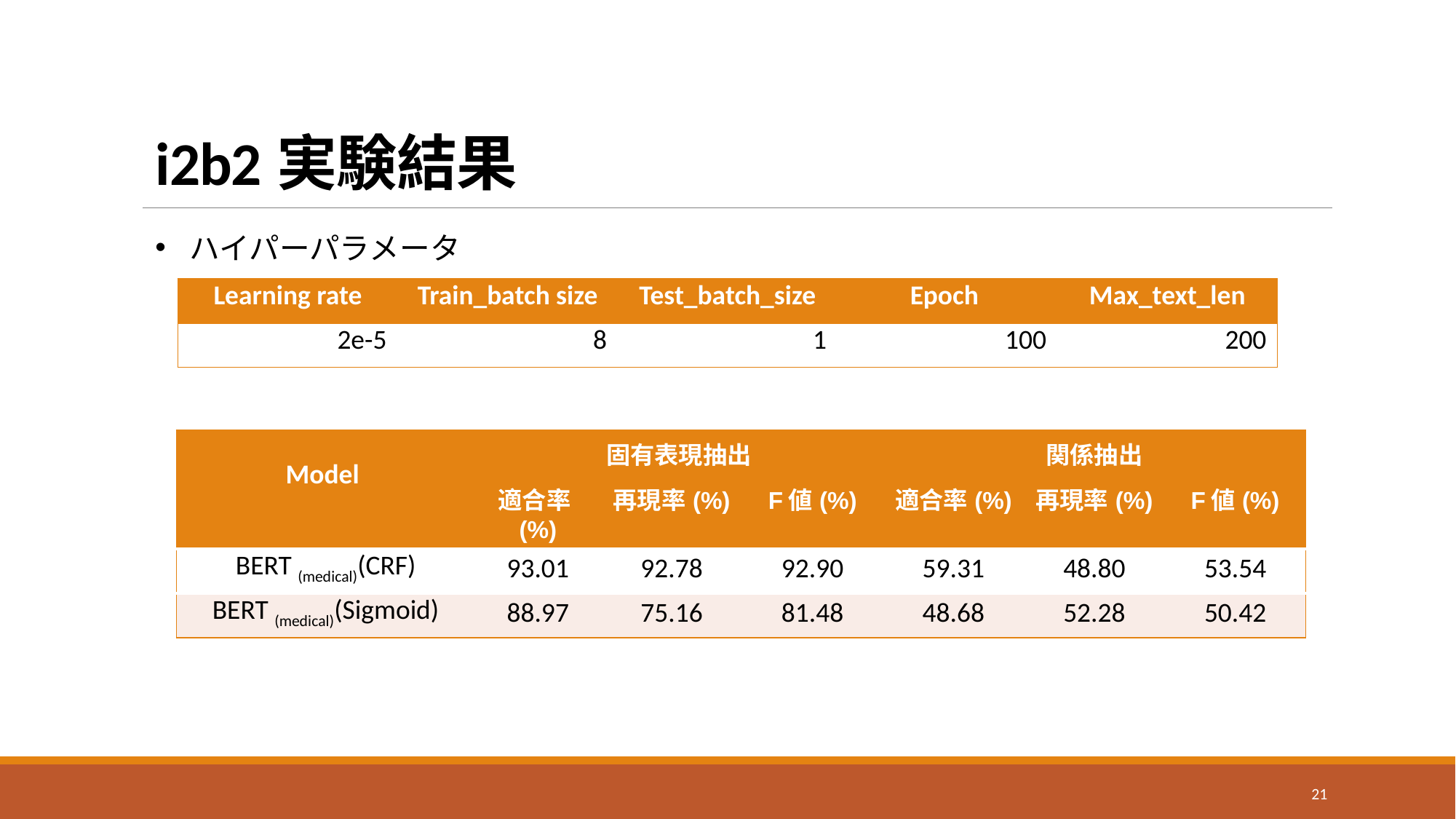

# i2b2実験結果
ハイパーパラメータ
| Learning rate | Train\_batch size | Test\_batch\_size | Epoch | Max\_text\_len |
| --- | --- | --- | --- | --- |
| 2e-5 | 8 | 1 | 100 | 200 |
| Model | 固有表現抽出 |  |  | 関係抽出 |  |  |
| --- | --- | --- | --- | --- | --- | --- |
|  | 適合率(%) | 再現率(%) | F値(%) | 適合率(%) | 再現率(%) | F値(%) |
| BERT (medical)(CRF) | 93.01 | 92.78 | 92.90 | 59.31 | 48.80 | 53.54 |
| BERT (medical)(Sigmoid) | 88.97 | 75.16 | 81.48 | 48.68 | 52.28 | 50.42 |
21